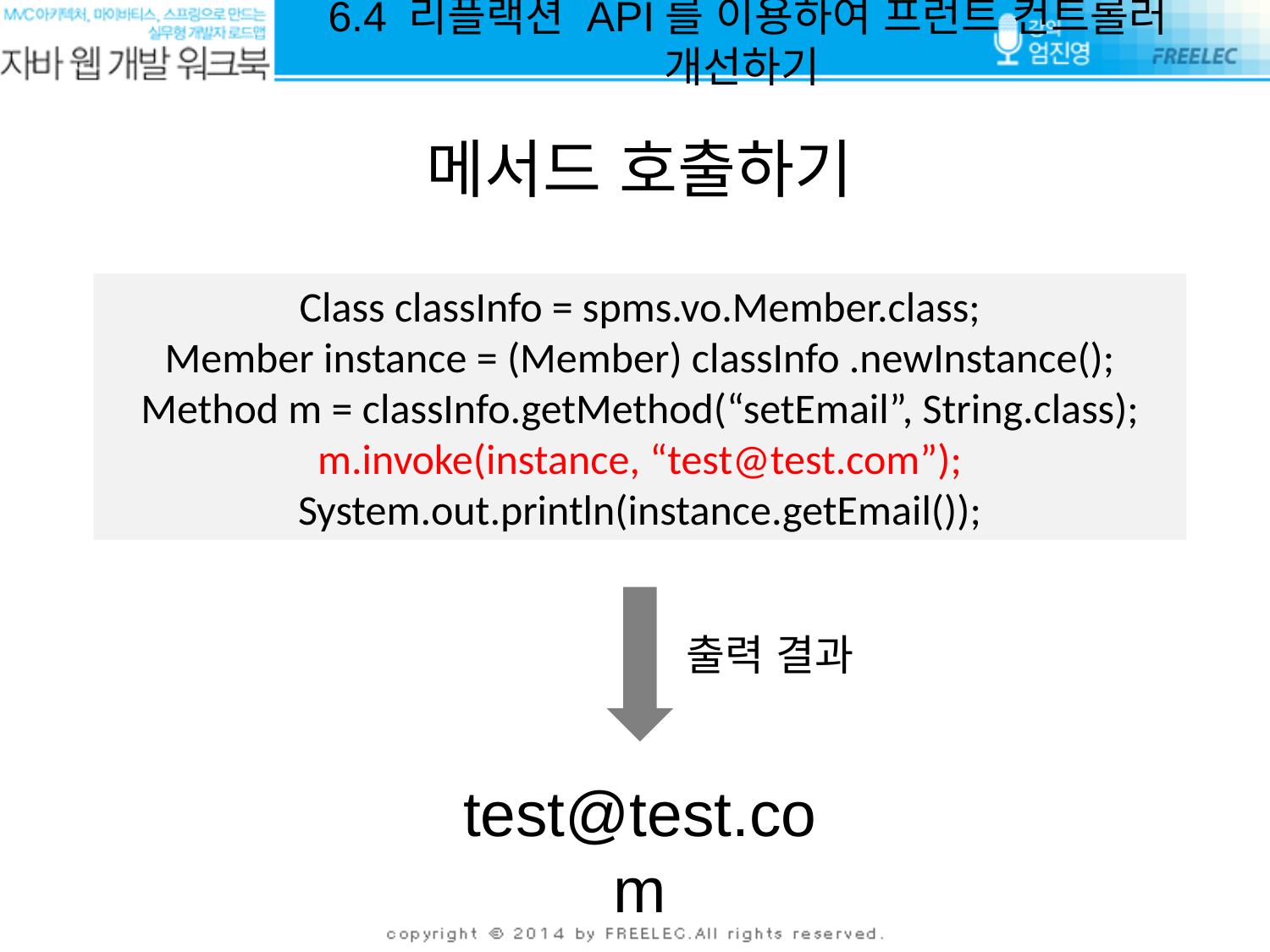

6.4 리플랙션 API를 이용하여 프런트 컨트롤러 개선하기
메서드 호출하기
Class classInfo = spms.vo.Member.class;
Member instance = (Member) classInfo .newInstance();
Method m = classInfo.getMethod(“setEmail”, String.class);
m.invoke(instance, “test@test.com”);
System.out.println(instance.getEmail());
출력 결과

test@test.com